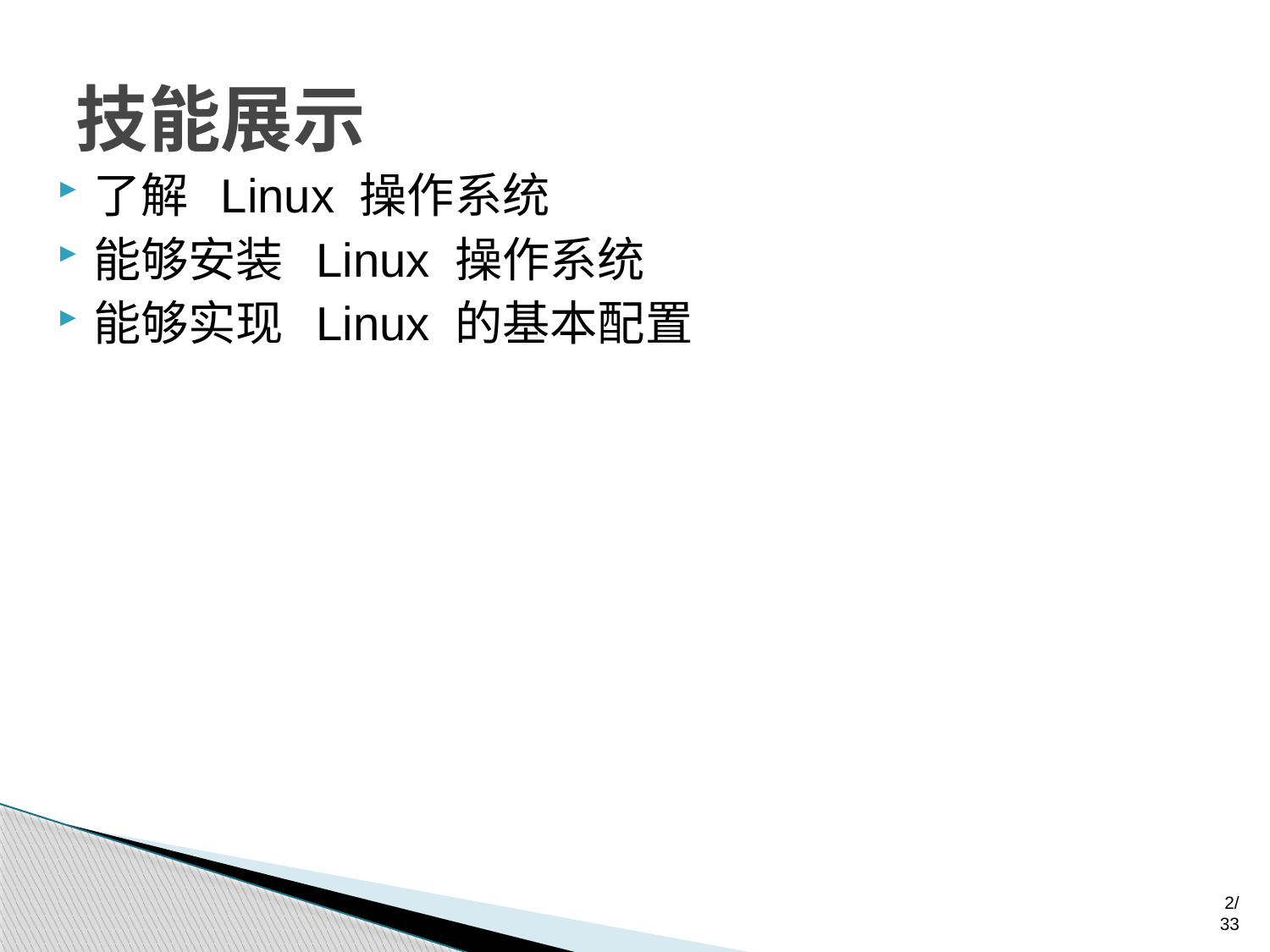

# 技能展示
了解  Linux 操作系统
能够安装  Linux 操作系统
能够实现  Linux 的基本配置
2/33